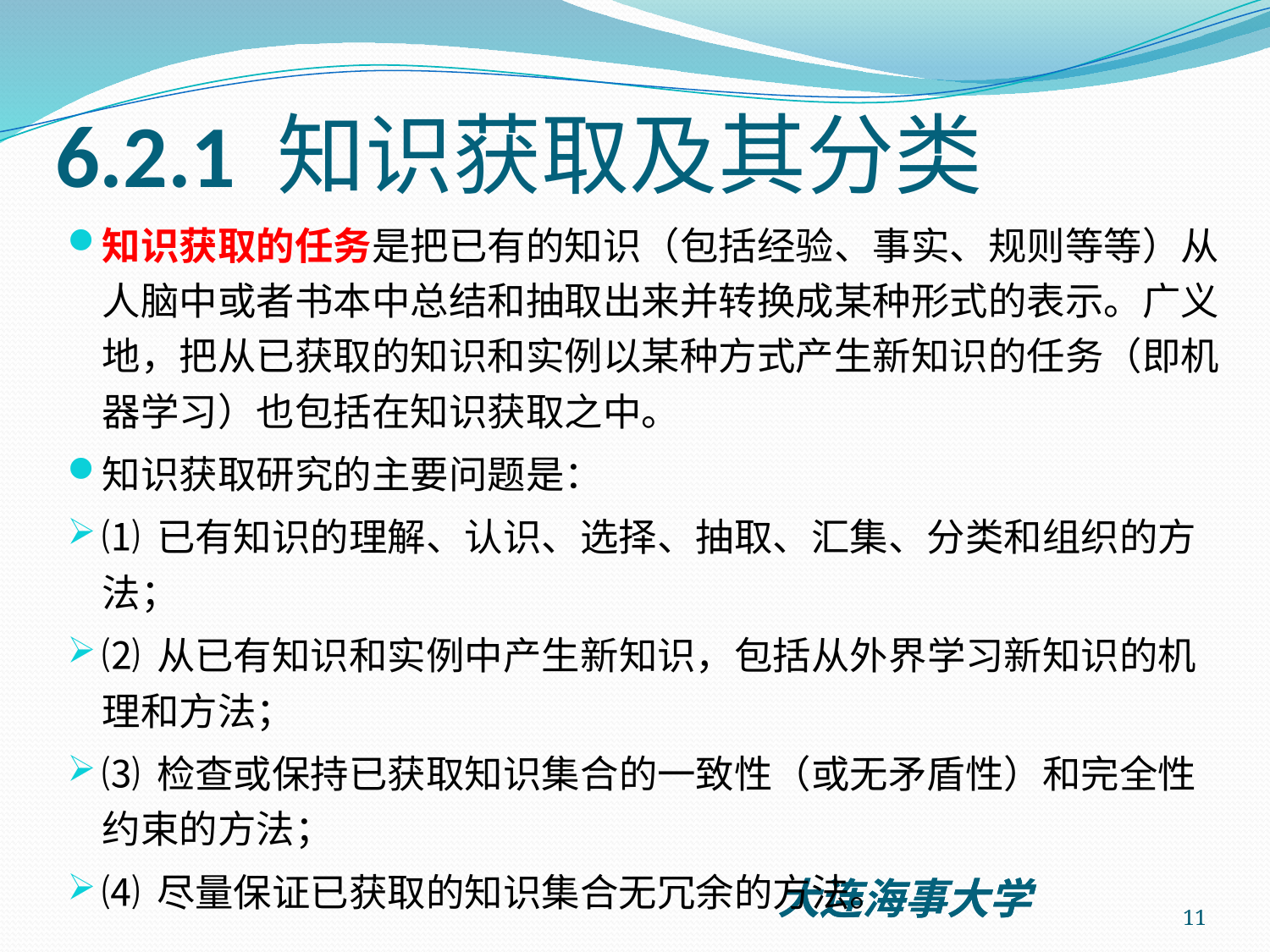

# 6.2.1 知识获取及其分类
知识获取的任务是把已有的知识（包括经验、事实、规则等等）从人脑中或者书本中总结和抽取出来并转换成某种形式的表示。广义地，把从已获取的知识和实例以某种方式产生新知识的任务（即机器学习）也包括在知识获取之中。
知识获取研究的主要问题是：
⑴ 已有知识的理解、认识、选择、抽取、汇集、分类和组织的方法；
⑵ 从已有知识和实例中产生新知识，包括从外界学习新知识的机理和方法；
⑶ 检查或保持已获取知识集合的一致性（或无矛盾性）和完全性约束的方法；
⑷ 尽量保证已获取的知识集合无冗余的方法。

11